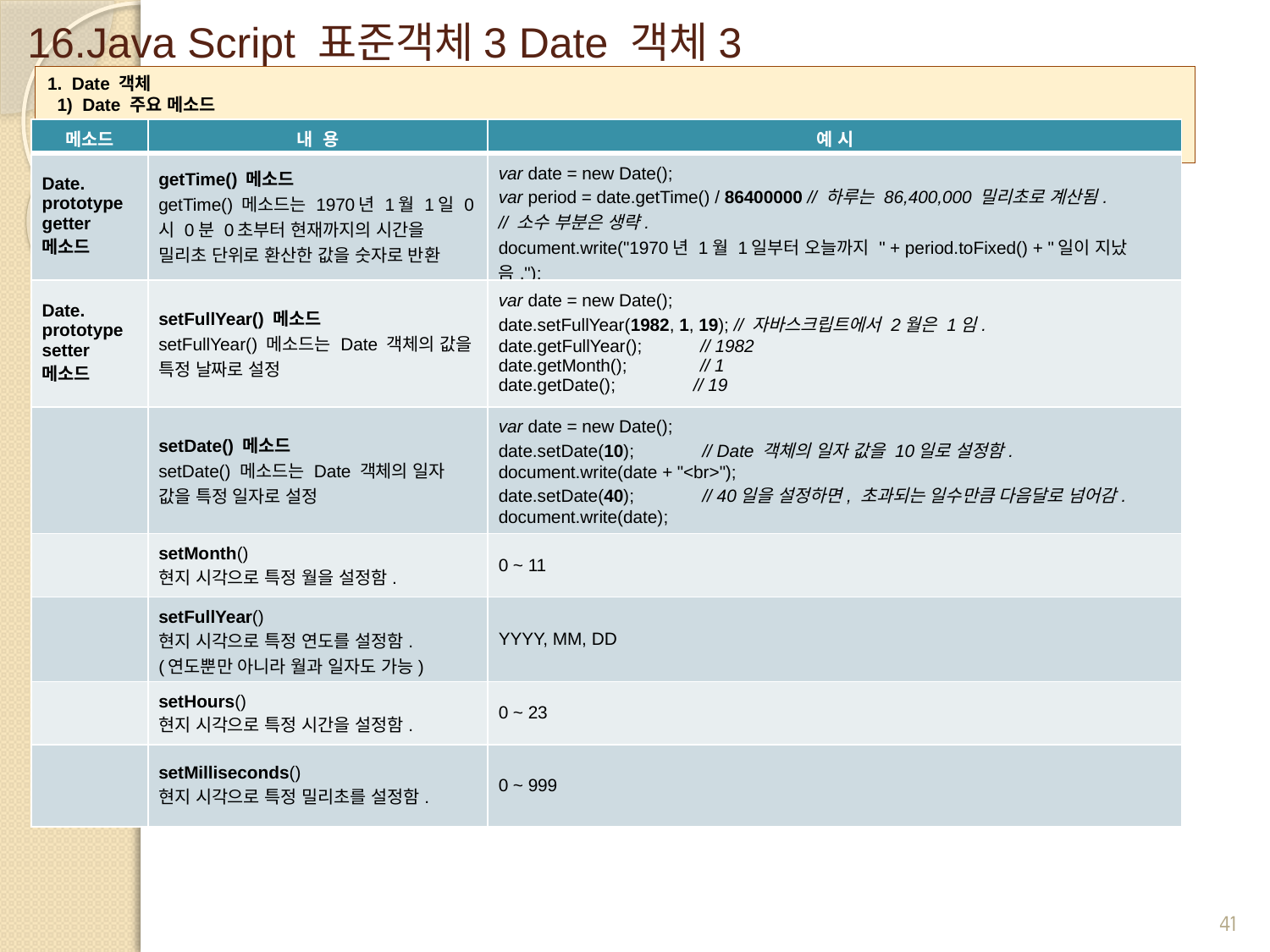

# 16.Java Script 표준객체3 Date 객체3
1.  Date 객체
  1)  Date 주요 메소드

| 메소드 | 내 용 | 예 시 |
| --- | --- | --- |
| Date. prototype getter  메소드 | getTime() 메소드 getTime() 메소드는 1970년 1월 1일 0시 0분 0초부터 현재까지의 시간을 밀리초 단위로 환산한 값을 숫자로 반환 | var date = new Date(); var period = date.getTime() / 86400000 // 하루는 86,400,000 밀리초로 계산됨. // 소수 부분은 생략. document.write("1970년 1월 1일부터 오늘까지 " + period.toFixed() + "일이 지났음."); |
| Date. prototype setter  메소드 | setFullYear() 메소드 setFullYear() 메소드는 Date 객체의 값을 특정 날짜로 설정 | var date = new Date(); date.setFullYear(1982, 1, 19); // 자바스크립트에서 2월은 1임. date.getFullYear();            // 1982 date.getMonth();               // 1 date.getDate();                // 19 |
|  | setDate() 메소드 setDate() 메소드는 Date 객체의 일자 값을 특정 일자로 설정 | var date = new Date(); date.setDate(10);              // Date 객체의 일자 값을 10일로 설정함. document.write(date + "<br>"); date.setDate(40);              // 40일을 설정하면, 초과되는 일수만큼 다음달로 넘어감. document.write(date); |
|  | setMonth() 현지 시각으로 특정 월을 설정함. | 0 ~ 11 |
|  | setFullYear() 현지 시각으로 특정 연도를 설정함. (연도뿐만 아니라 월과 일자도 가능) | YYYY, MM, DD |
|  | setHours() 현지 시각으로 특정 시간을 설정함. | 0 ~ 23 |
|  | setMilliseconds() 현지 시각으로 특정 밀리초를 설정함. | 0 ~ 999 |
41